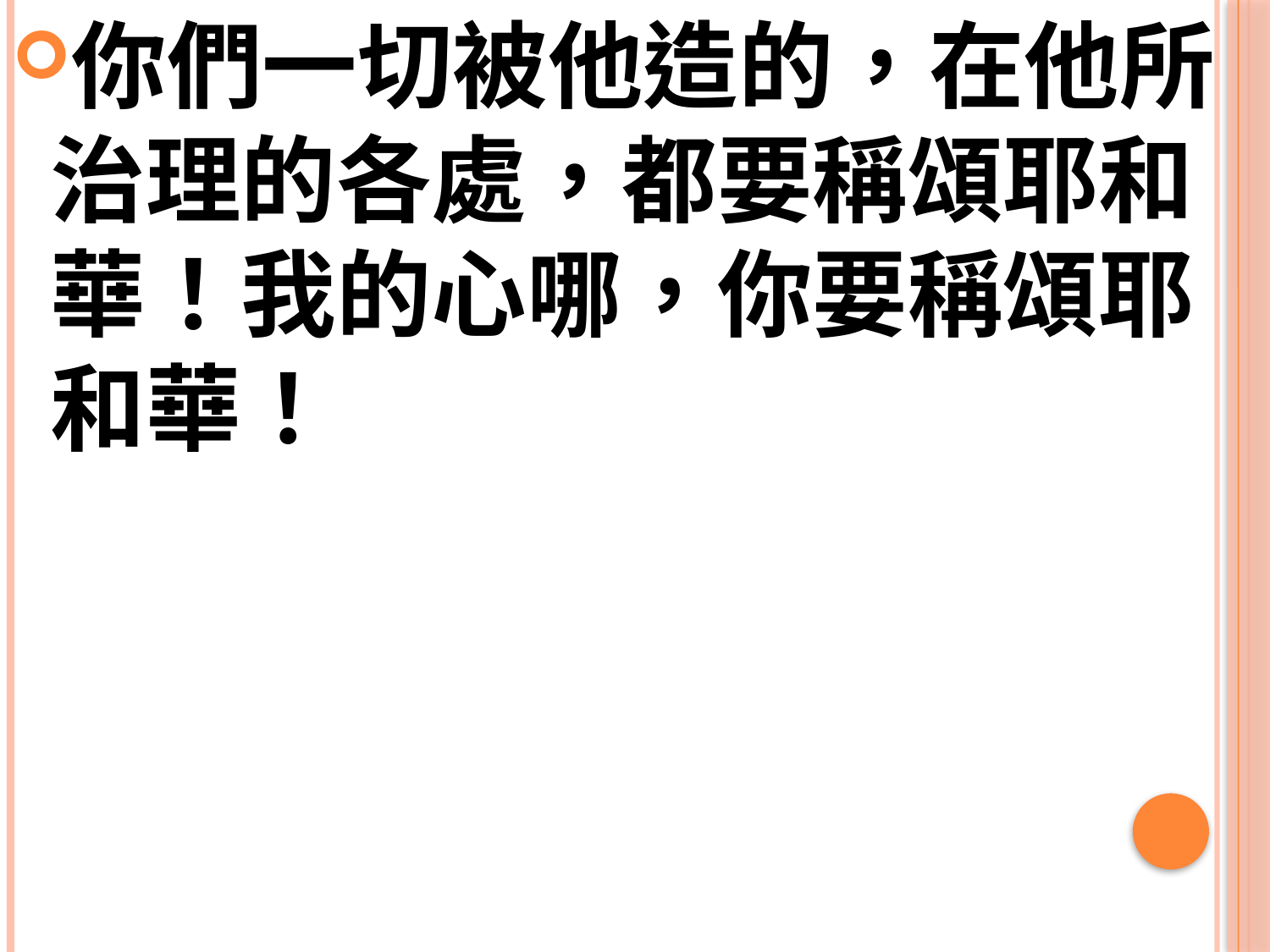

你們一切被他造的，在他所治理的各處，都要稱頌耶和華！我的心哪，你要稱頌耶和華！